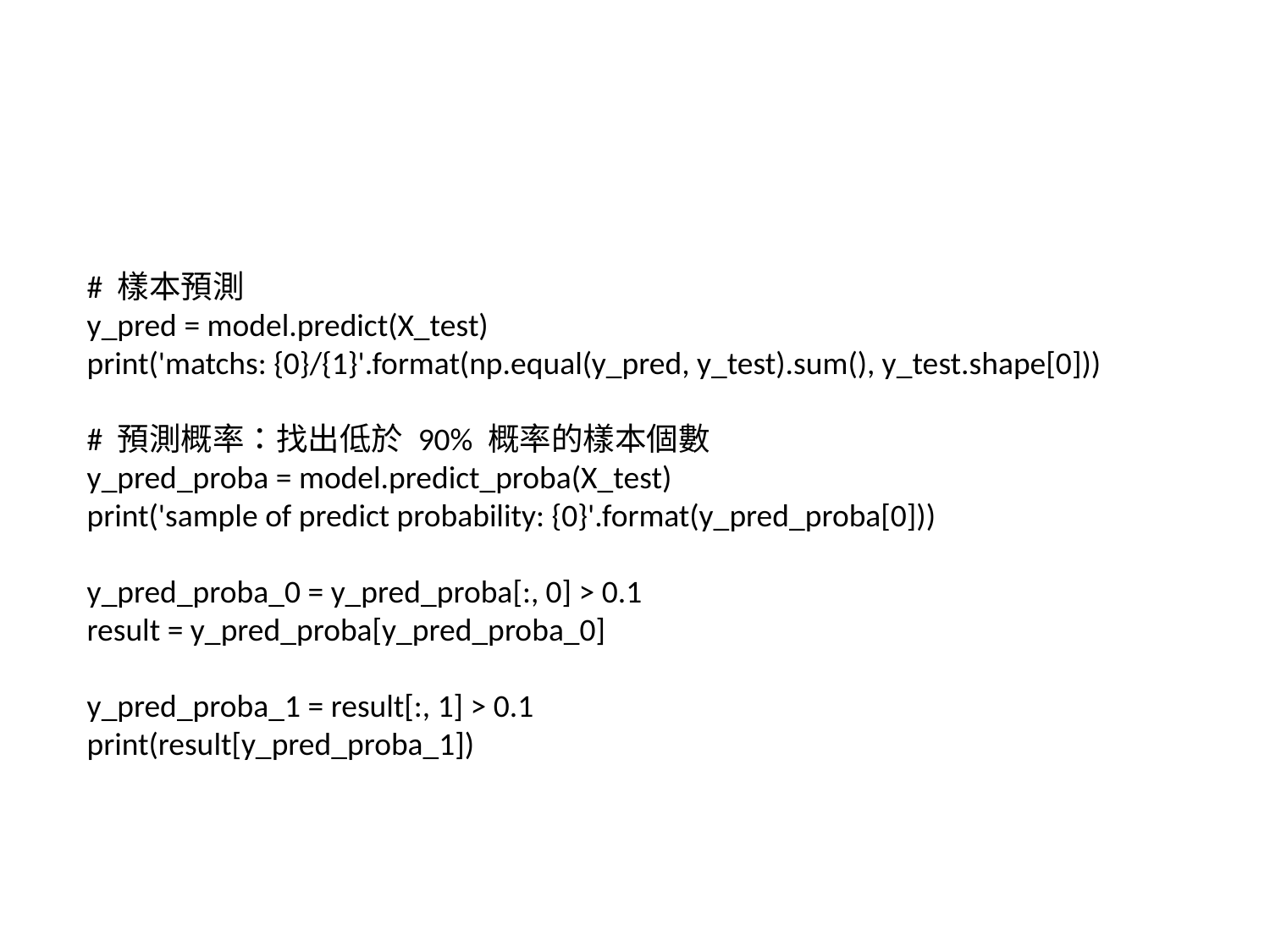

# 樣本預測
y_pred = model.predict(X_test)
print('matchs: {0}/{1}'.format(np.equal(y_pred, y_test).sum(), y_test.shape[0]))

# 預測概率：找出低於 90% 概率的樣本個數
y_pred_proba = model.predict_proba(X_test)
print('sample of predict probability: {0}'.format(y_pred_proba[0]))

y_pred_proba_0 = y_pred_proba[:, 0] > 0.1
result = y_pred_proba[y_pred_proba_0]

y_pred_proba_1 = result[:, 1] > 0.1
print(result[y_pred_proba_1])